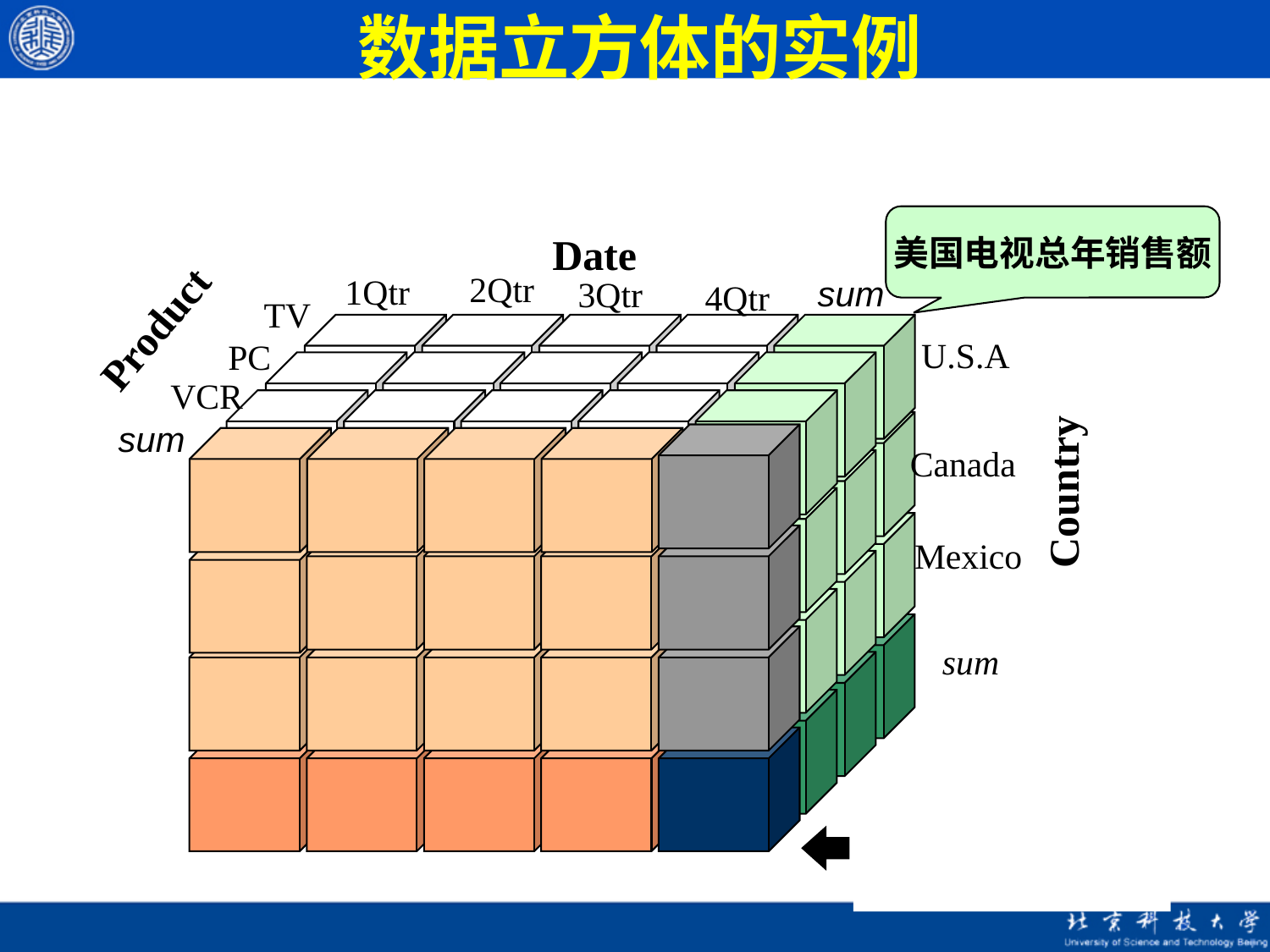

# 数据立方体的实例
美国电视总年销售额
Date

2Qtr
1Qtr
sum
3Qtr
4Qtr
TV
Product

U.S.A
PC

VCR

sum

Canada

Country

Mexico

sum

All, All, All